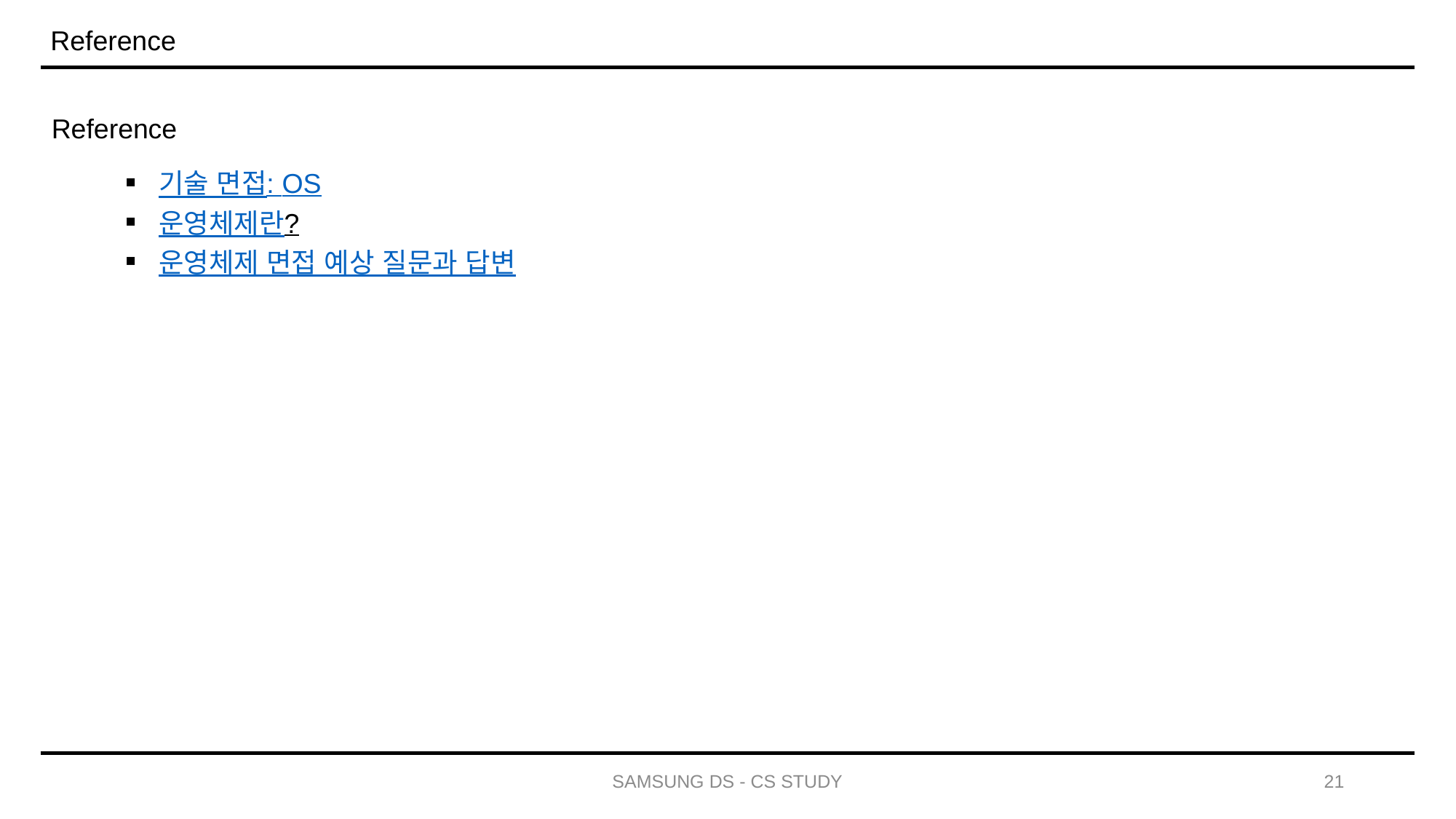

Reference
Reference
기술 면접: OS
운영체제란?
운영체제 면접 예상 질문과 답변
SAMSUNG DS - CS STUDY
21